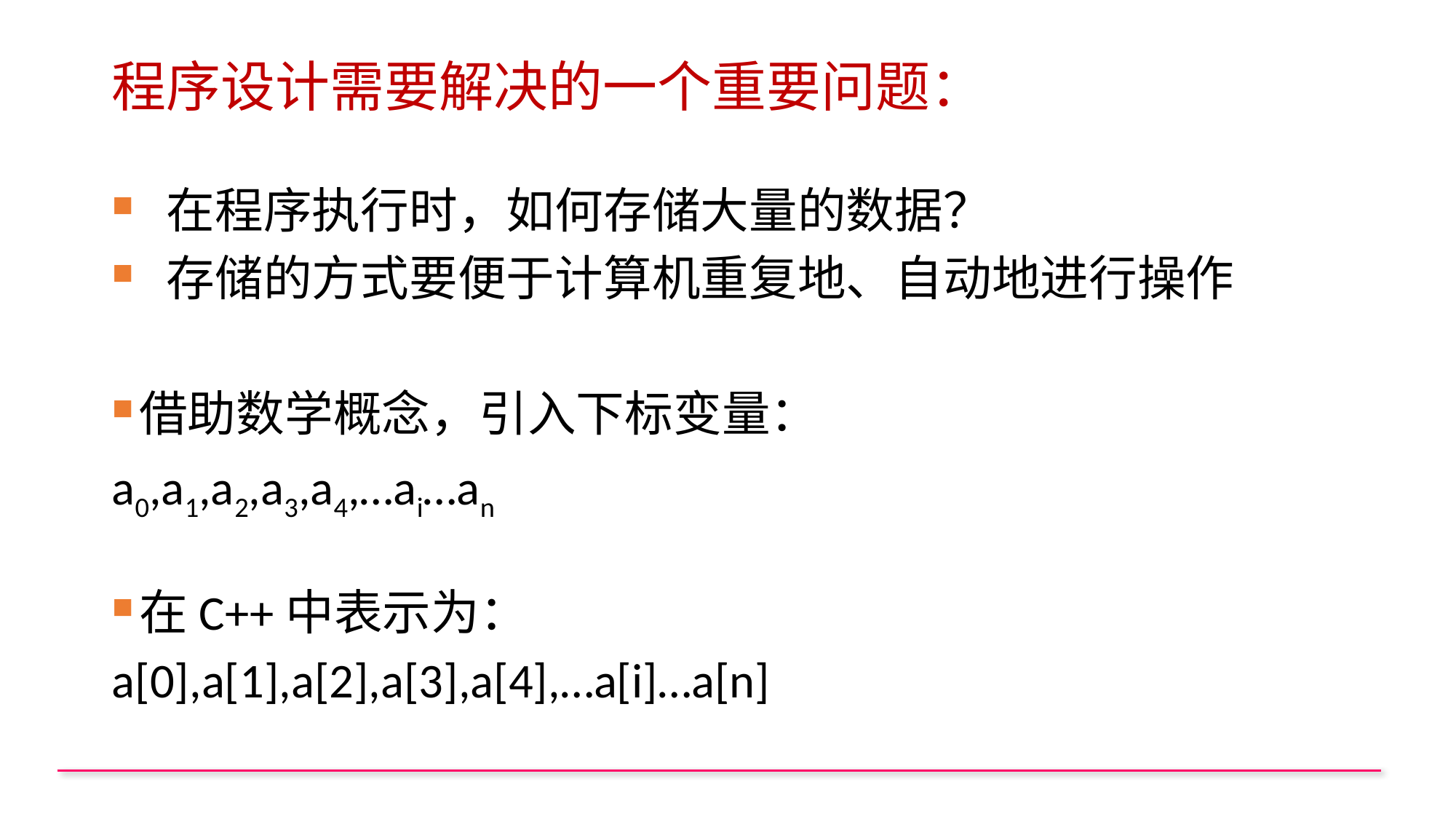

# 程序设计需要解决的一个重要问题：
在程序执行时，如何存储大量的数据？
存储的方式要便于计算机重复地、自动地进行操作

借助数学概念，引入下标变量：
a0,a1,a2,a3,a4,…ai…an

在C++中表示为：
a[0],a[1],a[2],a[3],a[4],…a[i]…a[n]